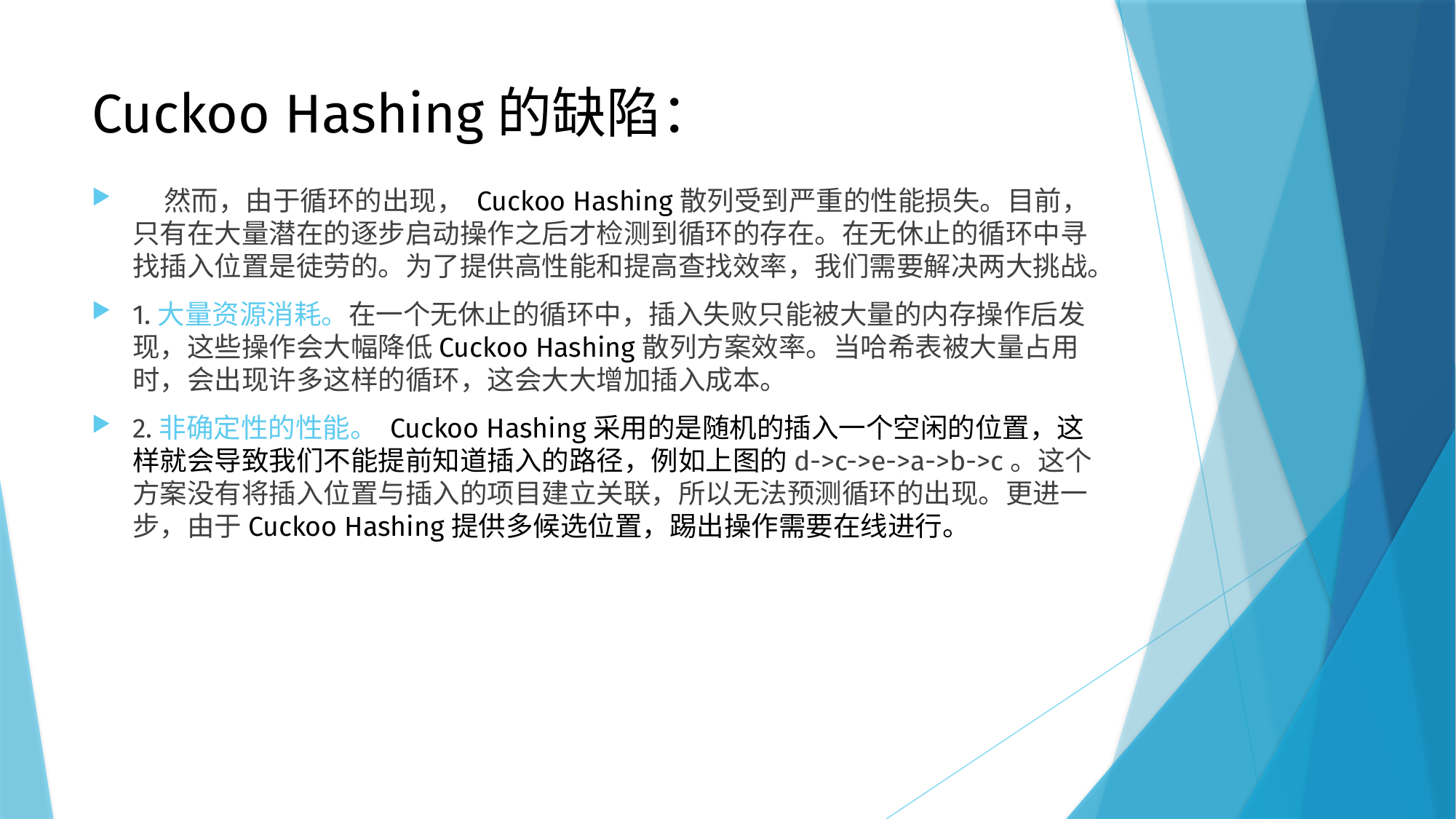

# Cuckoo Hashing的缺陷：
    然而，由于循环的出现， Cuckoo Hashing散列受到严重的性能损失。目前，只有在大量潜在的逐步启动操作之后才检测到循环的存在。在无休止的循环中寻找插入位置是徒劳的。为了提供高性能和提高查找效率，我们需要解决两大挑战。
1.大量资源消耗。在一个无休止的循环中，插入失败只能被大量的内存操作后发现，这些操作会大幅降低Cuckoo Hashing散列方案效率。当哈希表被大量占用时，会出现许多这样的循环，这会大大增加插入成本。
2.非确定性的性能。 Cuckoo Hashing采用的是随机的插入一个空闲的位置，这样就会导致我们不能提前知道插入的路径，例如上图的d->c->e->a->b->c。这个方案没有将插入位置与插入的项目建立关联，所以无法预测循环的出现。更进一步，由于Cuckoo Hashing提供多候选位置，踢出操作需要在线进行。